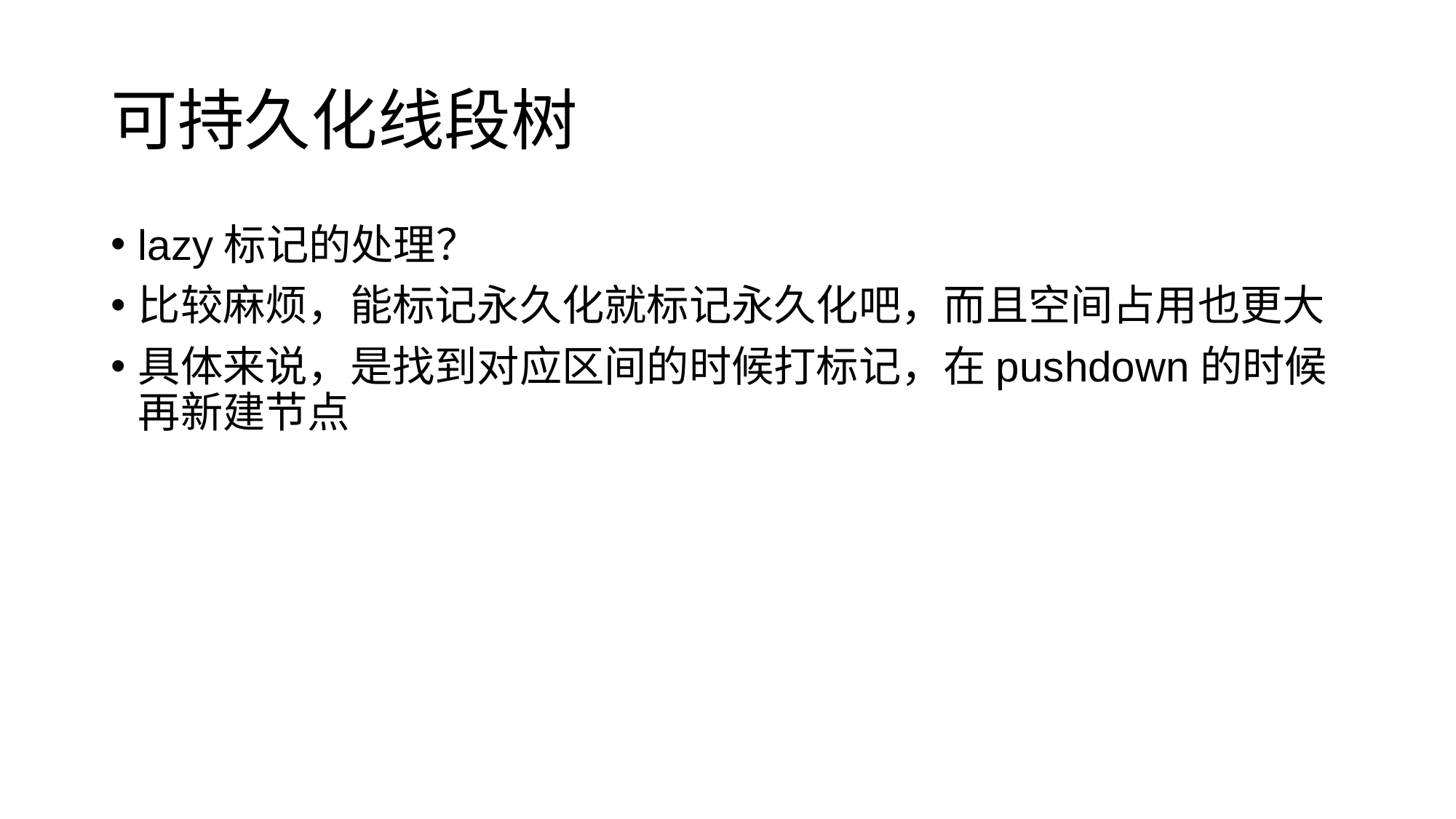

# 可持久化线段树
lazy标记的处理？
比较麻烦，能标记永久化就标记永久化吧，而且空间占用也更大
具体来说，是找到对应区间的时候打标记，在pushdown的时候再新建节点